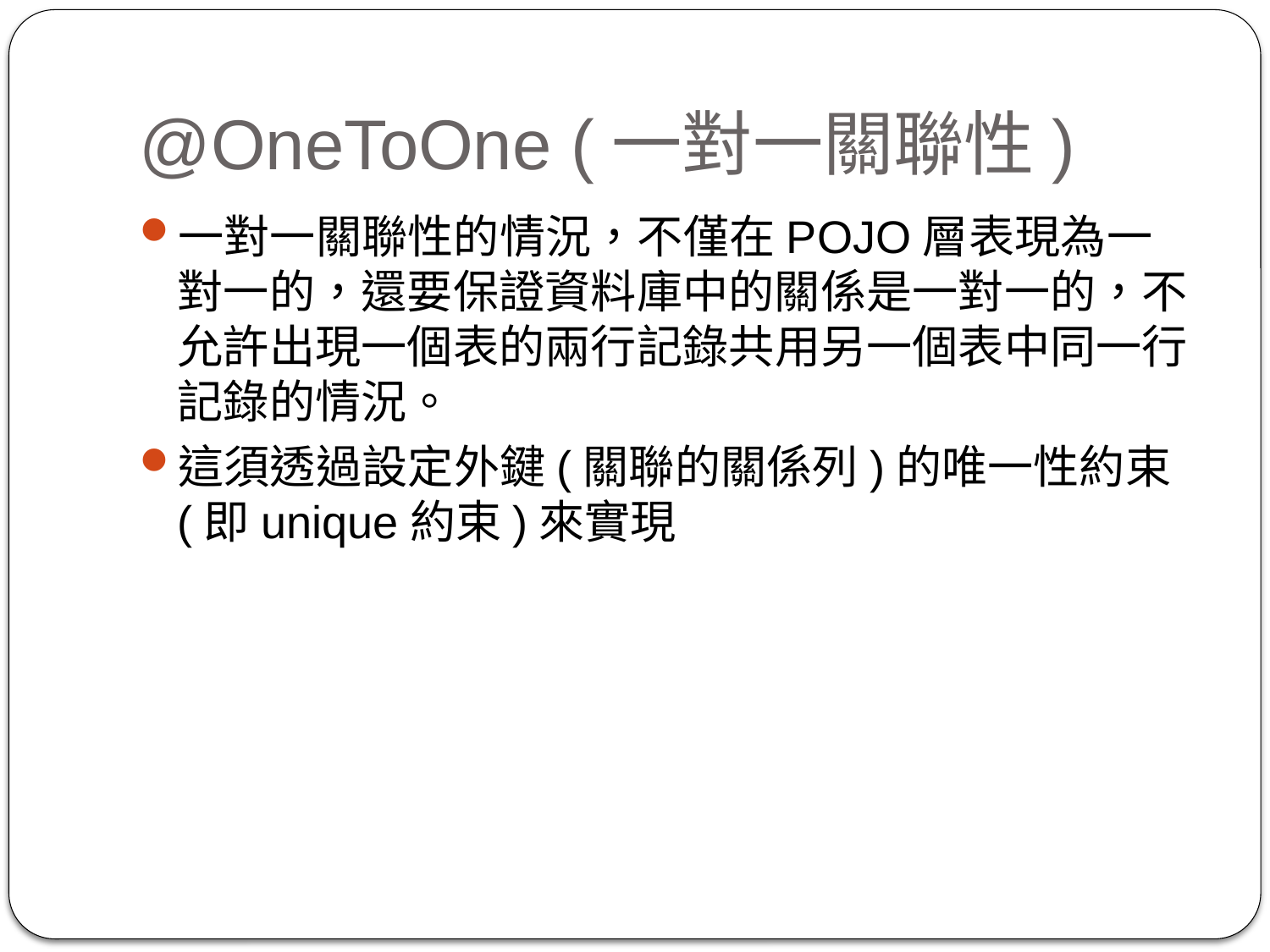

# @OneToOne (一對一關聯性)
一對一關聯性的情況，不僅在POJO層表現為一對一的，還要保證資料庫中的關係是一對一的，不允許出現一個表的兩行記錄共用另一個表中同一行記錄的情況。
這須透過設定外鍵(關聯的關係列)的唯一性約束(即unique約束)來實現